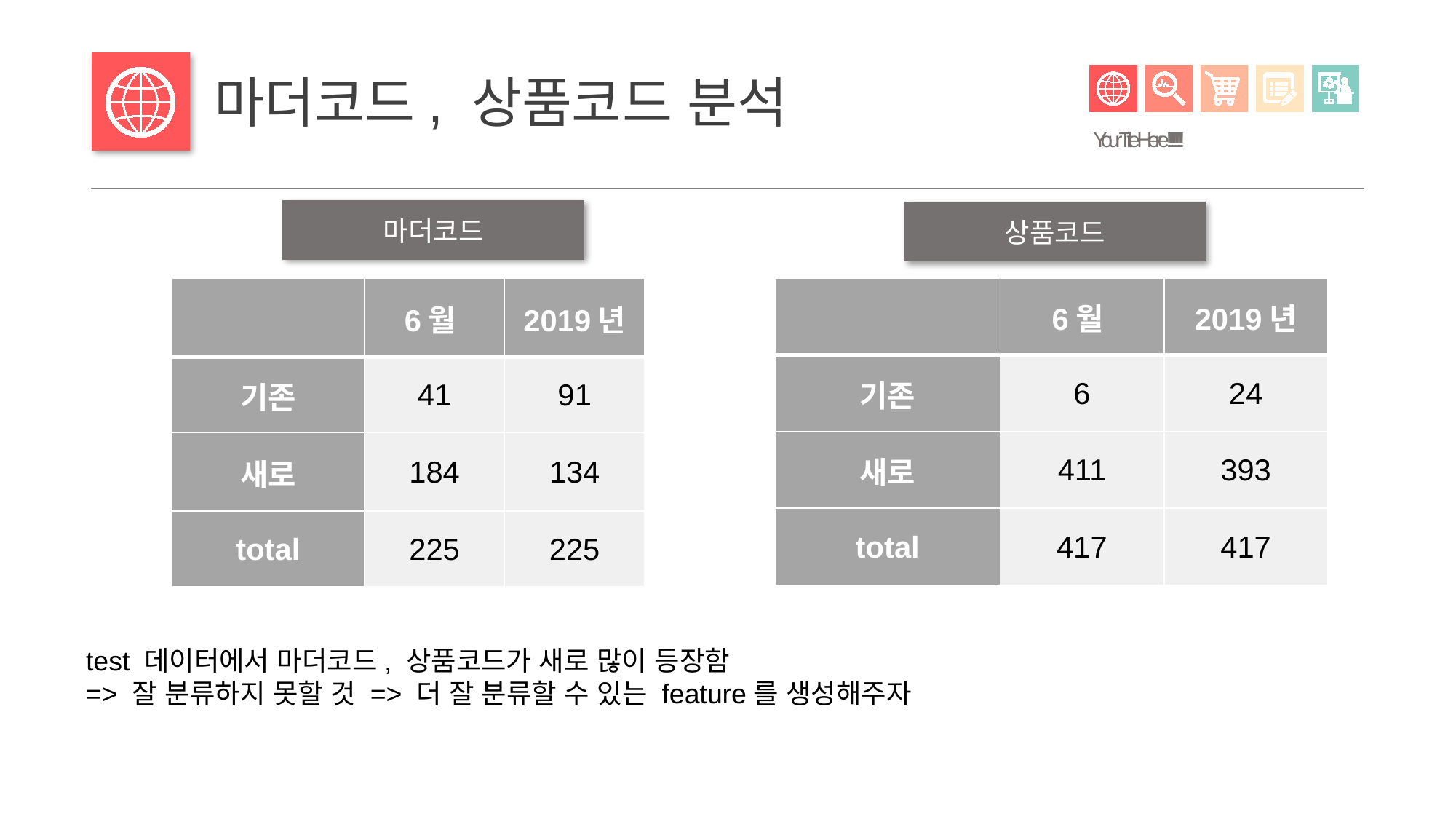

마더코드, 상품코드 분석

Your Title Here !!!!!!!!!!
마더코드
상품코드
|  | 6월 | 2019년 |
| --- | --- | --- |
| 기존 | 6 | 24 |
| 새로 | 411 | 393 |
| total | 417 | 417 |
|  | 6월 | 2019년 |
| --- | --- | --- |
| 기존 | 41 | 91 |
| 새로 | 184 | 134 |
| total | 225 | 225 |
test 데이터에서 마더코드, 상품코드가 새로 많이 등장함
=> 잘 분류하지 못할 것 => 더 잘 분류할 수 있는 feature를 생성해주자